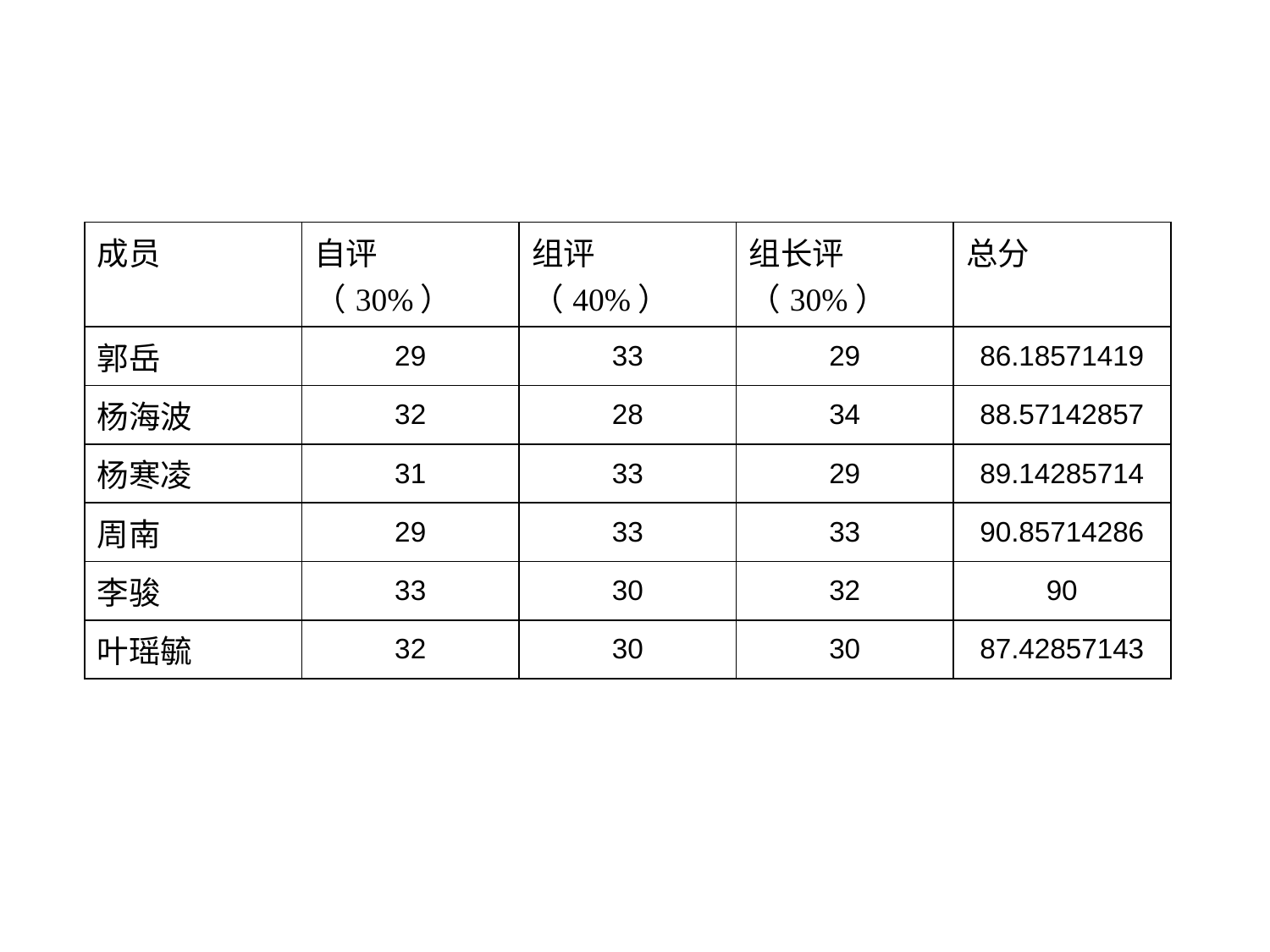

| 成员 | 自评（30%） | 组评（40%） | 组长评（30%） | 总分 |
| --- | --- | --- | --- | --- |
| 郭岳 | 29 | 33 | 29 | 86.18571419 |
| 杨海波 | 32 | 28 | 34 | 88.57142857 |
| 杨寒凌 | 31 | 33 | 29 | 89.14285714 |
| 周南 | 29 | 33 | 33 | 90.85714286 |
| 李骏 | 33 | 30 | 32 | 90 |
| 叶瑶毓 | 32 | 30 | 30 | 87.42857143 |